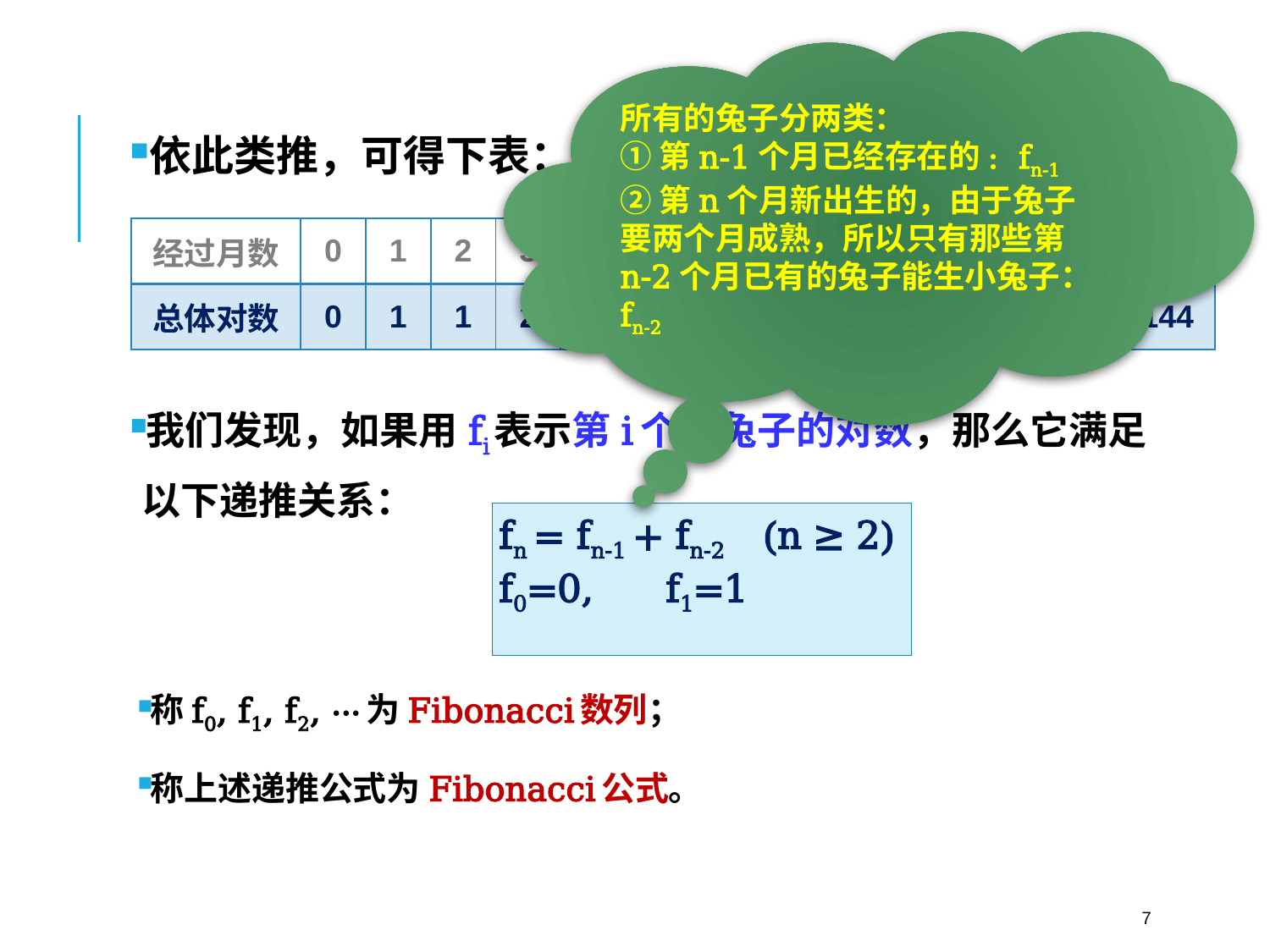

所有的兔子分两类：
①第n-1个月已经存在的:  fn-1
②第n个月新出生的，由于兔子要两个月成熟，所以只有那些第n-2个月已有的兔子能生小兔子：fn-2
依此类推，可得下表：
| 经过月数 | 0 | 1 | 2 | 3 | 4 | 5 | 6 | 7 | 8 | 9 | 10 | 11 | 12 |
| --- | --- | --- | --- | --- | --- | --- | --- | --- | --- | --- | --- | --- | --- |
| 总体对数 | 0 | 1 | 1 | 2 | 3 | 5 | 8 | 13 | 21 | 34 | 55 | 89 | 144 |
我们发现，如果用fi表示第i个月兔子的对数，那么它满足以下递推关系：
fn = fn-1 + fn-2   (n ≥ 2)
f0=0,      f1=1
称f0, f1, f2, ···为Fibonacci数列；
称上述递推公式为Fibonacci公式。
7